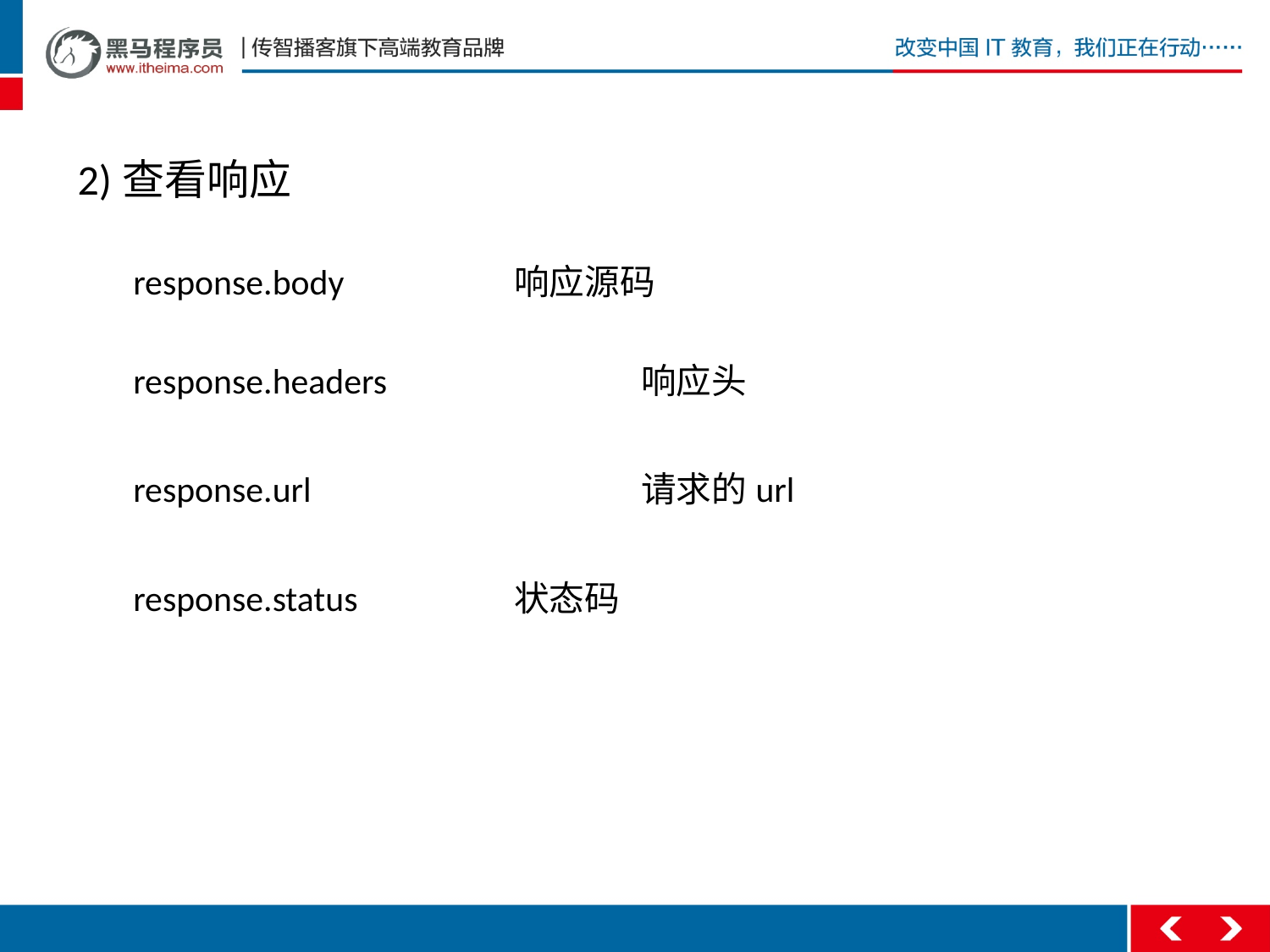

2)查看响应

response.body		响应源码

response.headers		响应头

response.url			请求的url

response.status		状态码